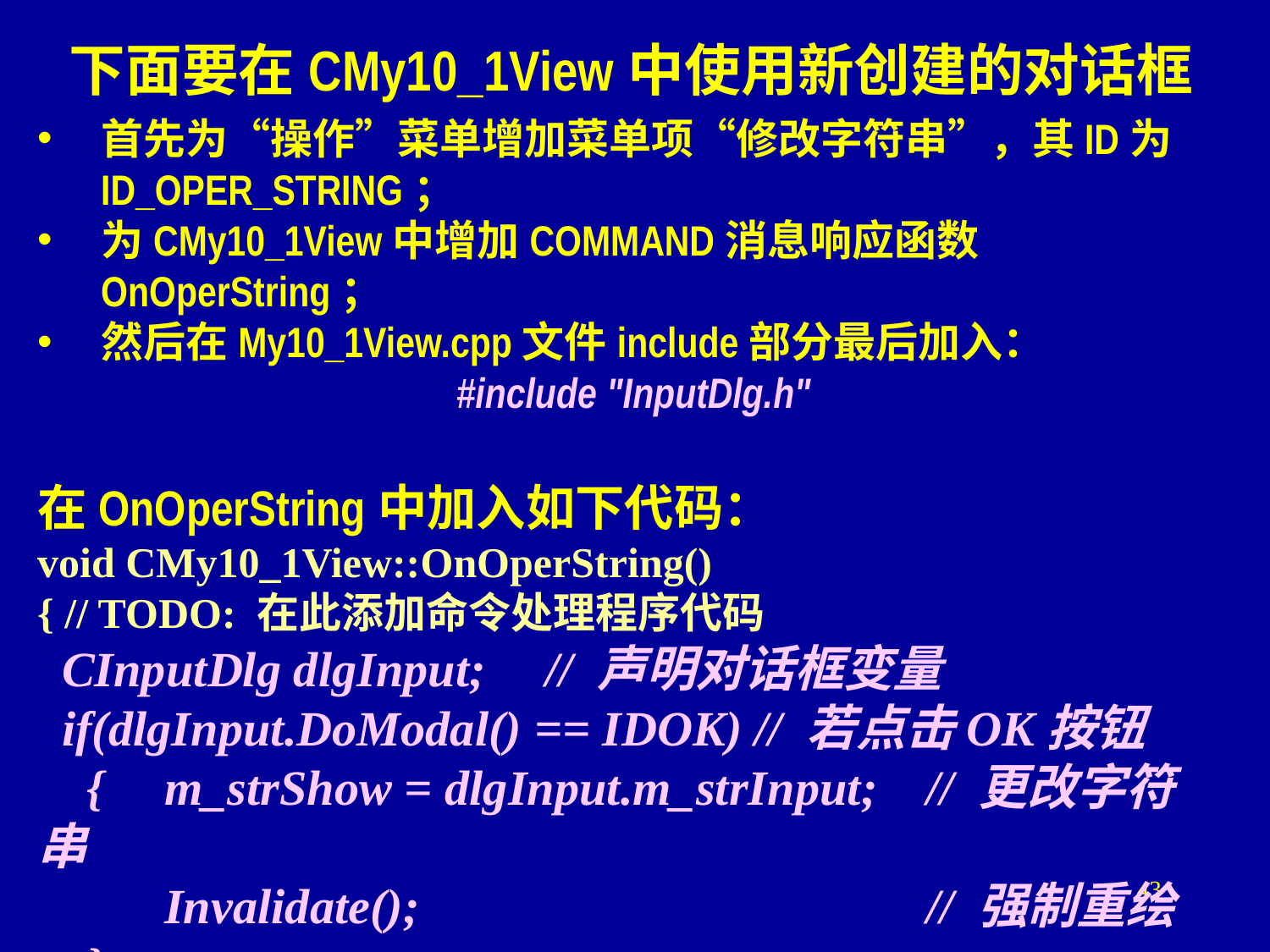

下面要在CMy10_1View中使用新创建的对话框
首先为“操作”菜单增加菜单项“修改字符串”，其ID为ID_OPER_STRING；
为CMy10_1View中增加COMMAND消息响应函数OnOperString；
然后在My10_1View.cpp文件include部分最后加入：
                                           #include "InputDlg.h"

在OnOperString中加入如下代码：
void CMy10_1View::OnOperString()
{ // TODO: 在此添加命令处理程序代码
  CInputDlg dlgInput;	// 声明对话框变量
  if(dlgInput.DoModal() == IDOK) // 若点击OK按钮
    {	m_strShow = dlgInput.m_strInput;	// 更改字符串
	Invalidate();	                		// 强制重绘
    }
}
43